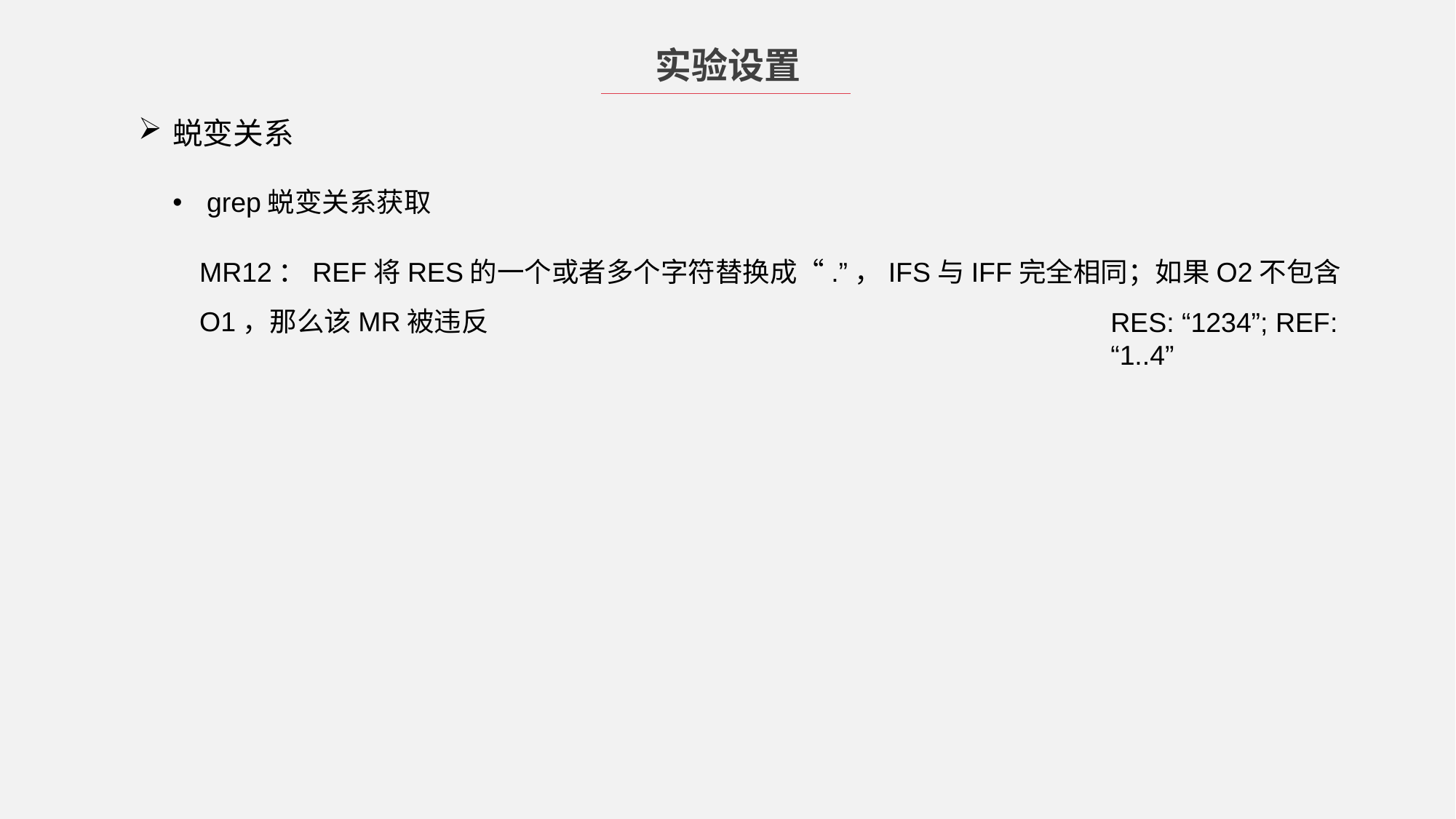

实验设置
蜕变关系
grep蜕变关系获取
MR12：REF将RES的一个或者多个字符替换成“.”，IFS与IFF完全相同；如果O2不包含O1，那么该MR被违反
RES: “1234”; REF: “1..4”